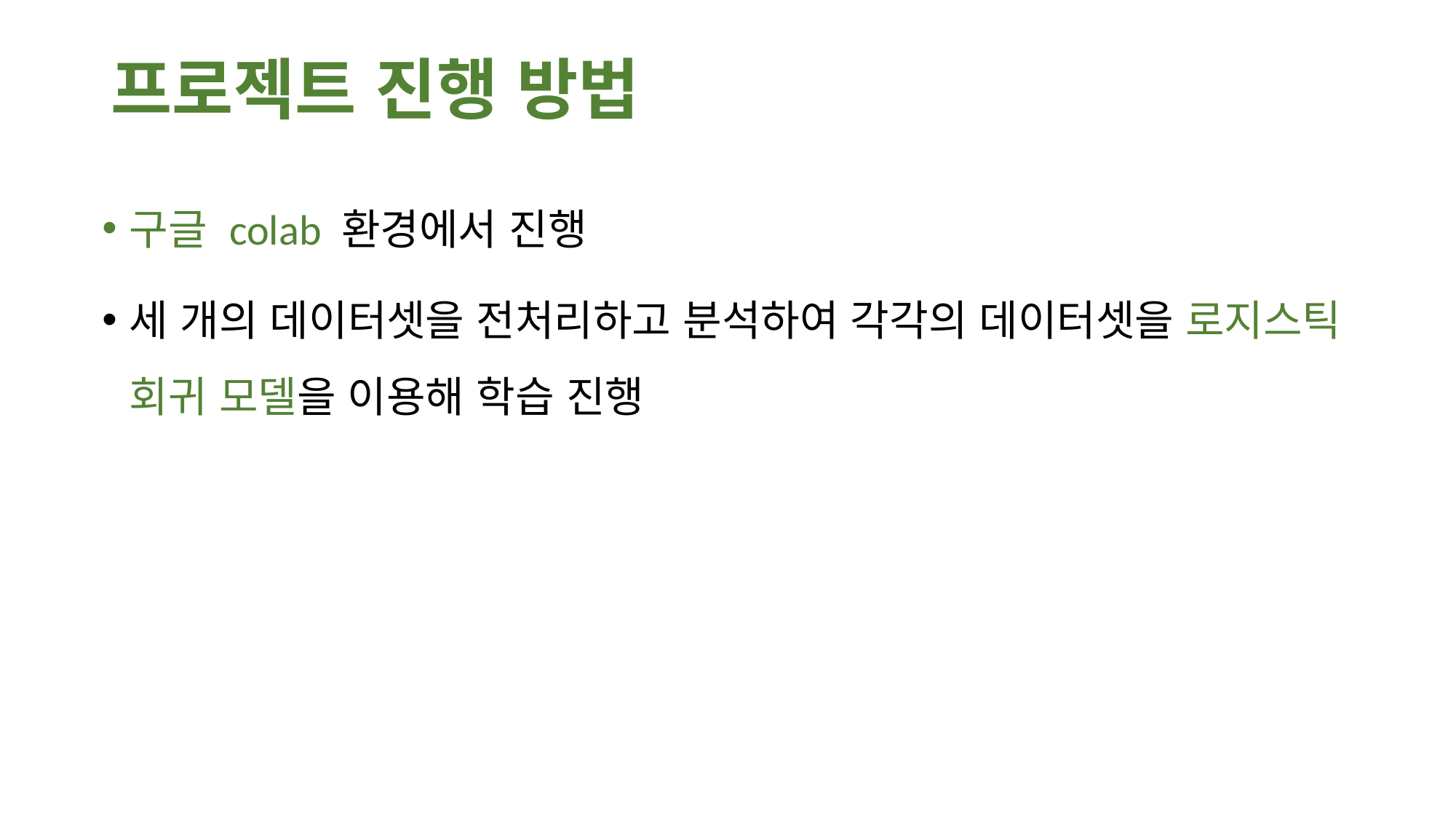

# 프로젝트 진행 방법
구글 colab 환경에서 진행
세 개의 데이터셋을 전처리하고 분석하여 각각의 데이터셋을 로지스틱 회귀 모델을 이용해 학습 진행